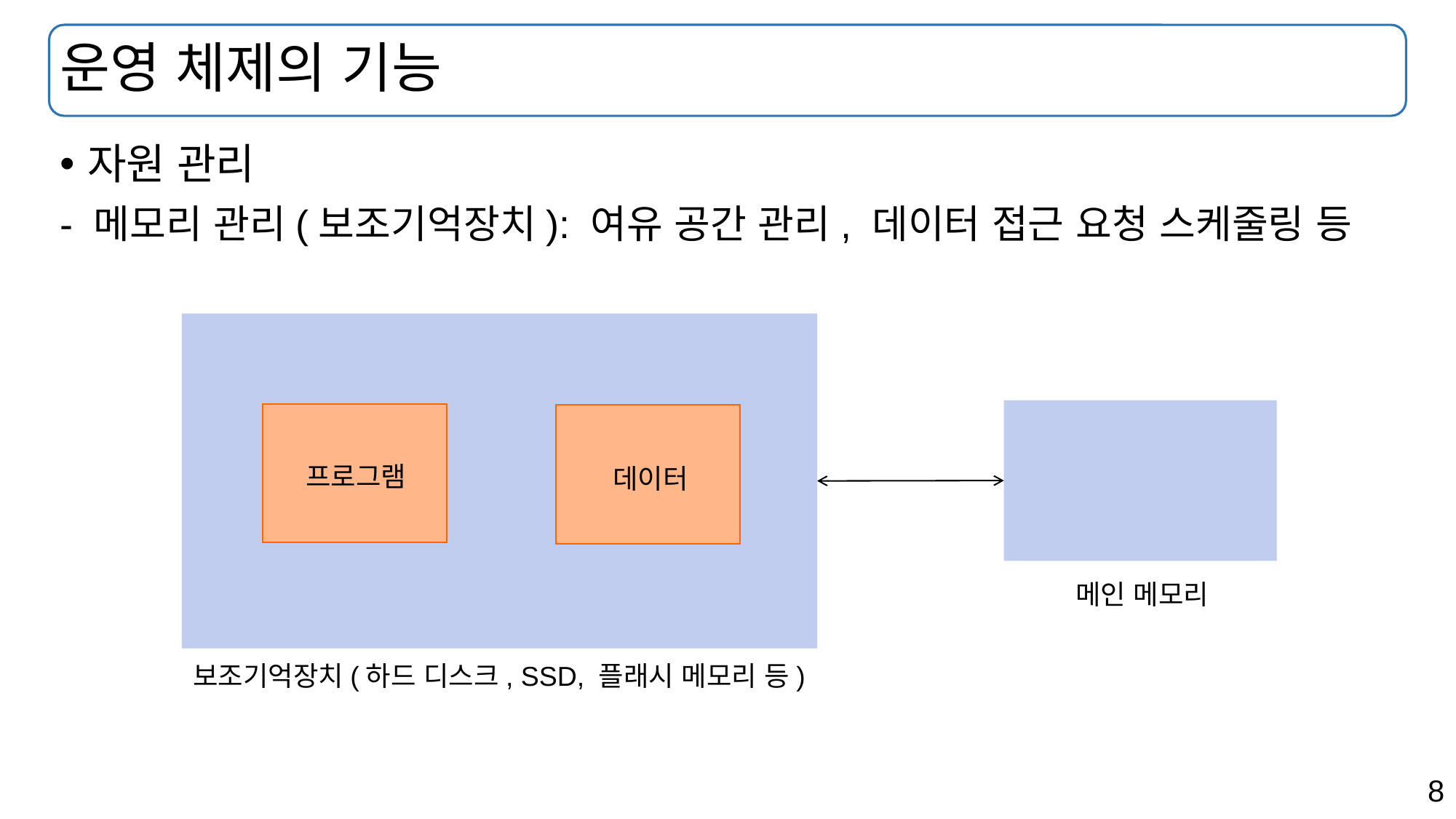

# 운영 체제의 기능
자원 관리
- 메모리 관리(보조기억장치): 여유 공간 관리, 데이터 접근 요청 스케줄링 등

프로그램
데이터
보조기억장치(하드 디스크, SSD, 플래시 메모리 등)

메인 메모리